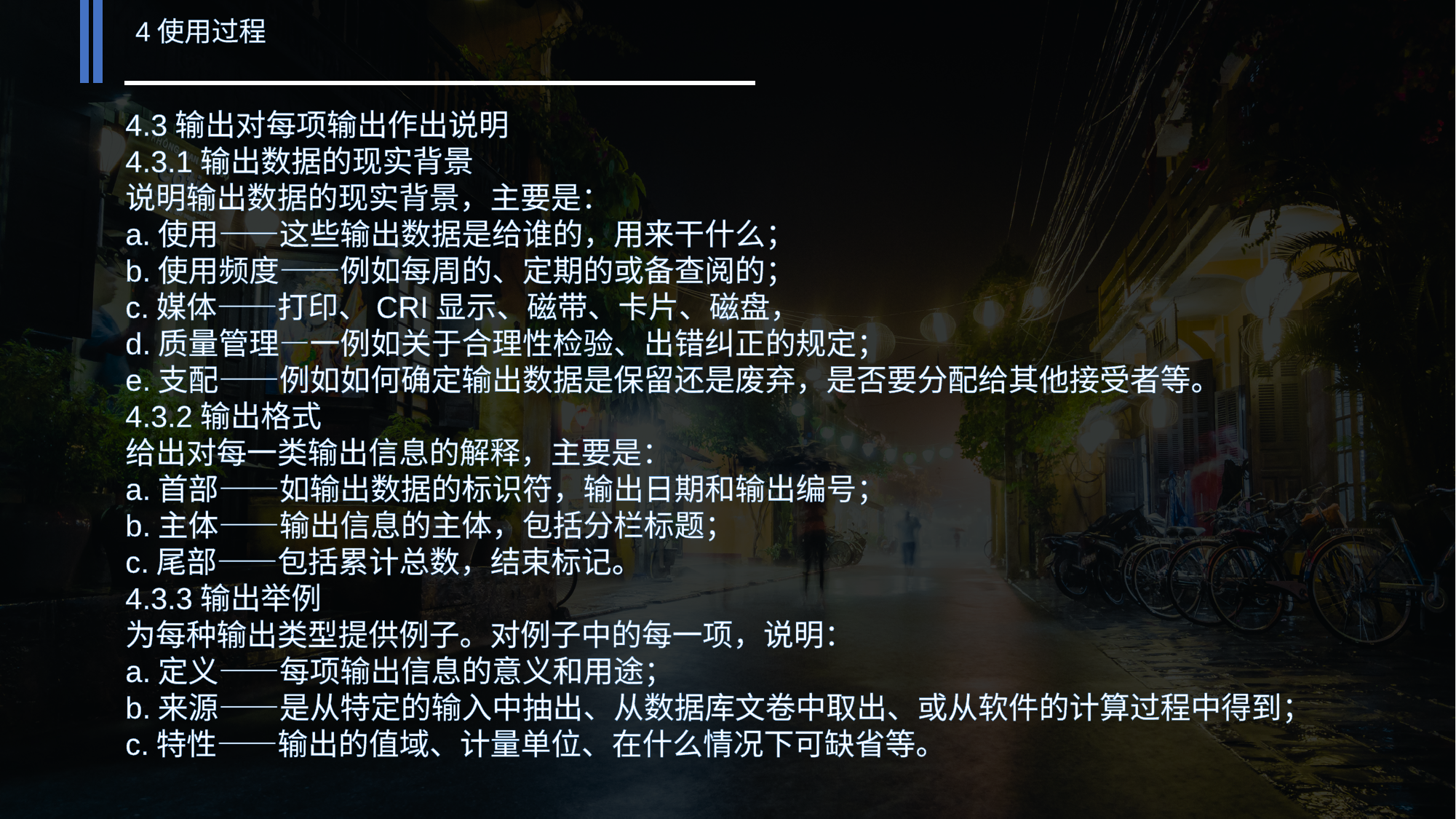

4使用过程
4.3输出对每项输出作出说明
4.3.1输出数据的现实背景
说明输出数据的现实背景，主要是：
a.使用——这些输出数据是给谁的，用来干什么；
b.使用频度——例如每周的、定期的或备查阅的；
c.媒体——打印、CRI显示、磁带、卡片、磁盘，
d.质量管理—一例如关于合理性检验、出错纠正的规定；
e.支配——例如如何确定输出数据是保留还是废弃，是否要分配给其他接受者等。
4.3.2输出格式
给出对每一类输出信息的解释，主要是：
a.首部——如输出数据的标识符，输出日期和输出编号；
b.主体——输出信息的主体，包括分栏标题；
c.尾部——包括累计总数，结束标记。
4.3.3输出举例
为每种输出类型提供例子。对例子中的每一项，说明：
a.定义——每项输出信息的意义和用途；
b.来源——是从特定的输入中抽出、从数据库文卷中取出、或从软件的计算过程中得到；
c.特性——输出的值域、计量单位、在什么情况下可缺省等。